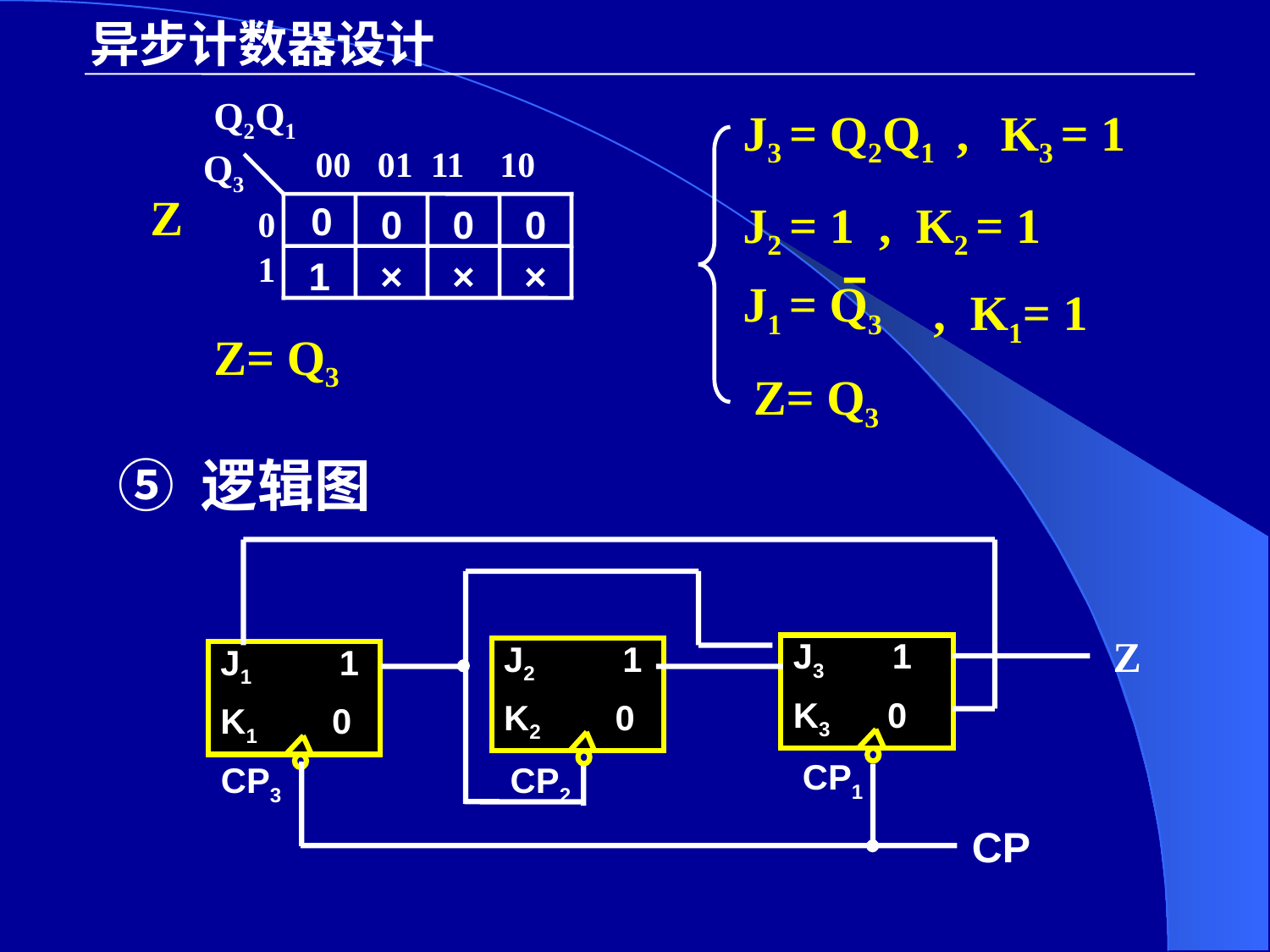

异步计数器设计

Q2Q1
J3 = Q2Q1   ,   K3 = 1
J2 = 1  ,  K2 = 1

00   01  11    10
Q3

Z
0

0

0

0

0
1
1

×
×
×

J1 = Q3

,  K1= 1

Z= Q3
Z= Q3
⑤ 逻辑图

Z
 J3       1
 K3          0

 J2         1
 K2             0

 J1         1
 K1             0

CP1
CP3
CP2

CP